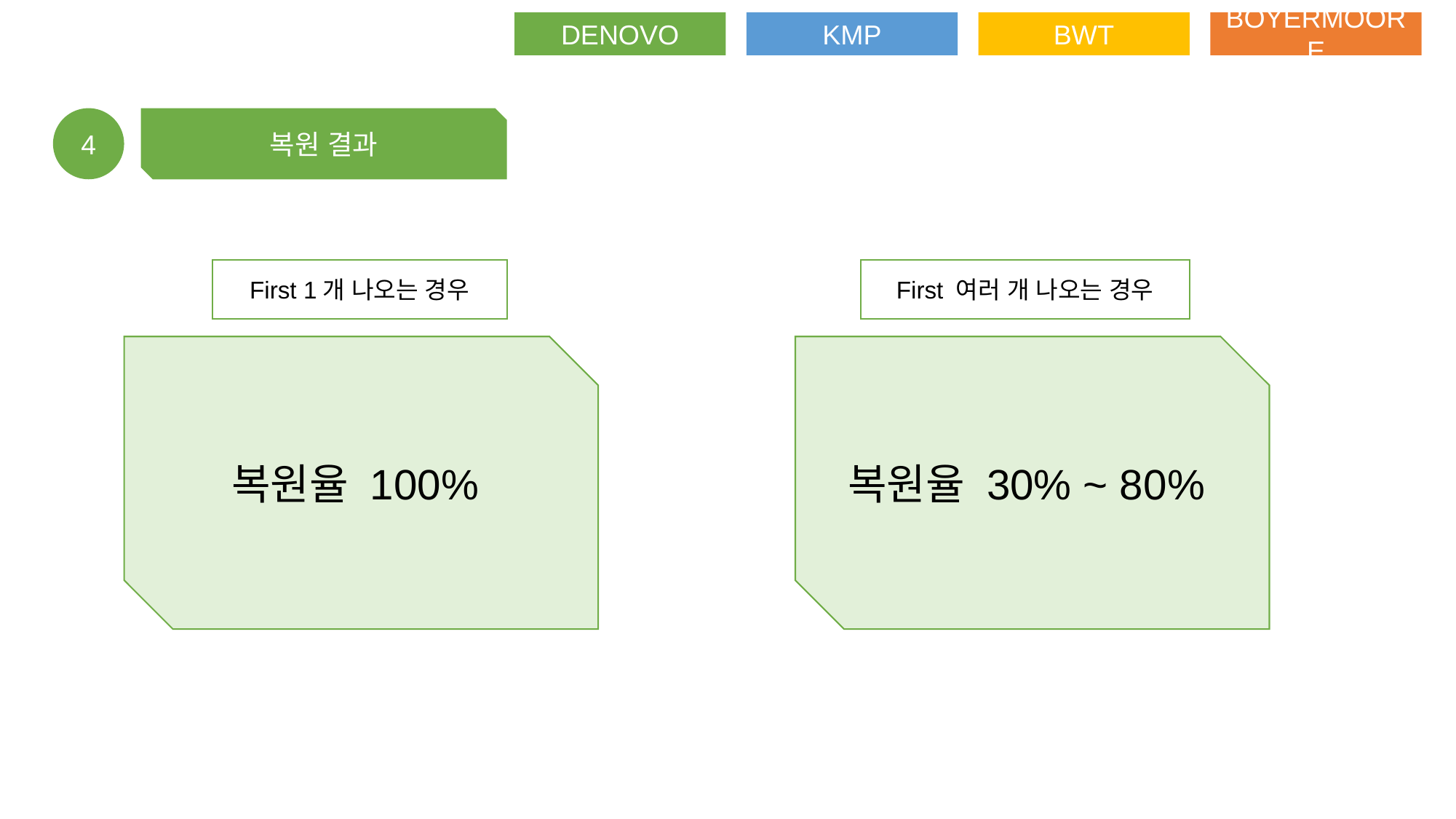

DENOVO
KMP
BWT
BOYERMOORE
4
복원 결과
First 1개 나오는 경우
First 여러 개 나오는 경우
복원율 100%
복원율 30% ~ 80%